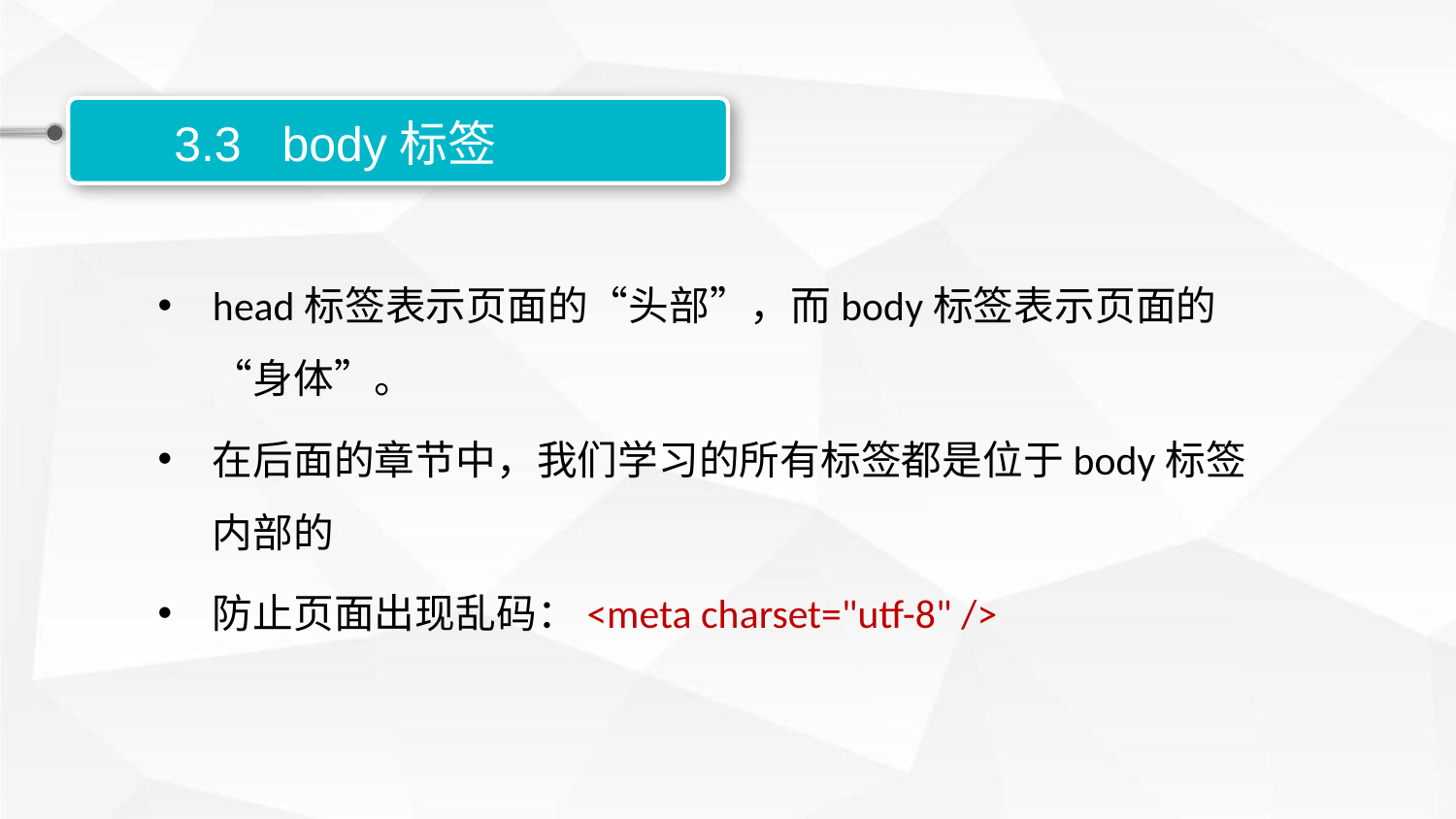

3.3   body标签

head标签表示页面的“头部”，而body标签表示页面的“身体”。
在后面的章节中，我们学习的所有标签都是位于body标签内部的
防止页面出现乱码：<meta charset="utf-8" />